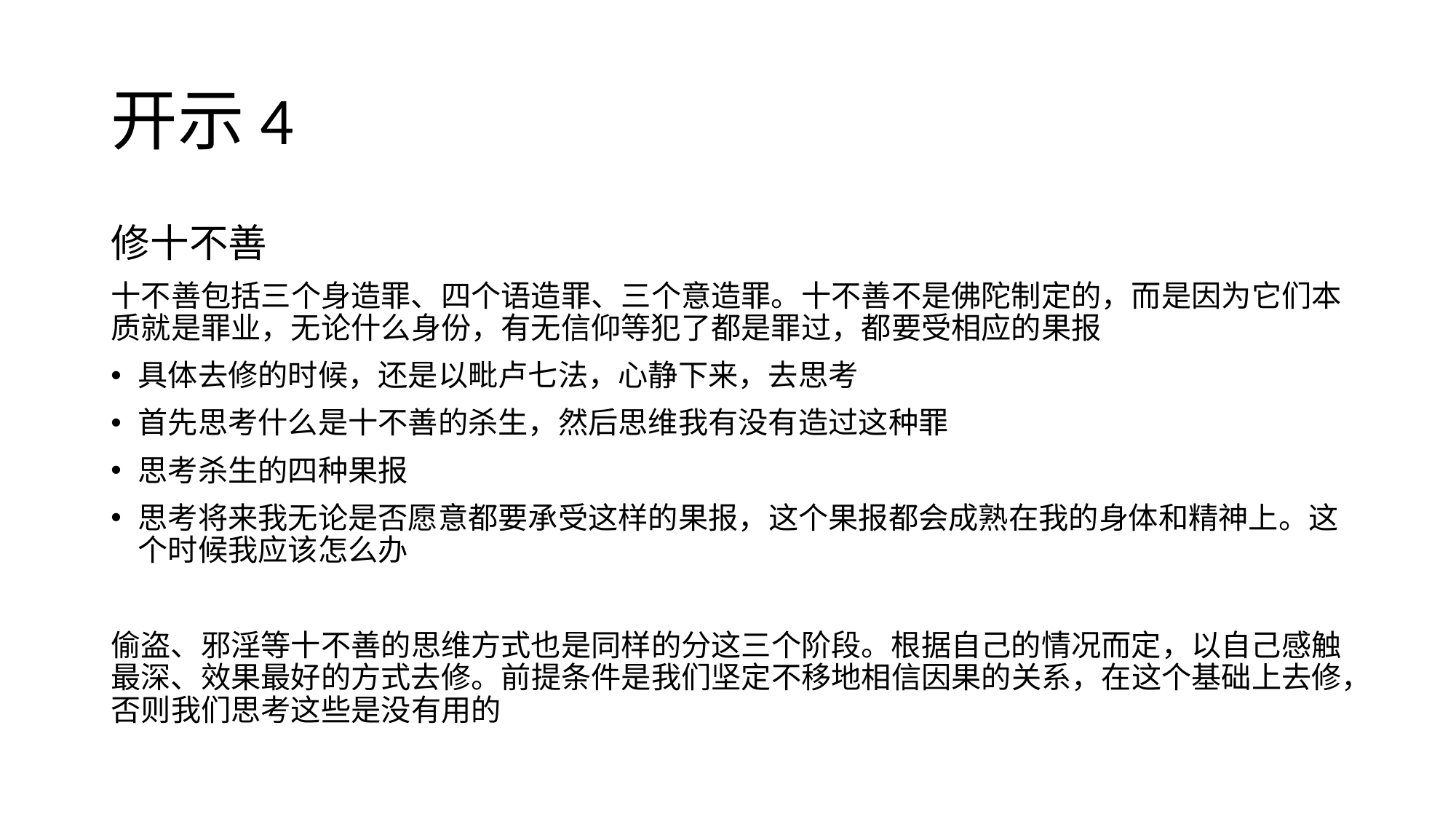

# 开示4
修⼗不善
⼗不善包括三个身造罪、四个语造罪、三个意造罪。十不善不是佛陀制定的，⽽是因为它们本质就是罪业，⽆论什么身份，有⽆信仰等犯了都是罪过，都要受相应的果报
具体去修的时候，还是以毗卢七法，⼼静下来，去思考
首先思考什么是十不善的杀生，然后思维我有没有造过这种罪
思考杀生的四种果报
思考将来我⽆论是否愿意都要承受这样的果报，这个果报都会成熟在我的身体和精神上。这个时候我应该怎么办

偷盗、邪淫等⼗不善的思维⽅式也是同样的分这三个阶段。根据⾃⼰的情况⽽定，以⾃⼰感触最深、效果最好的⽅式去修。前提条件是我们坚定不移地相信因果的关系，在这个基础上去修，否则我们思考这些是没有⽤的